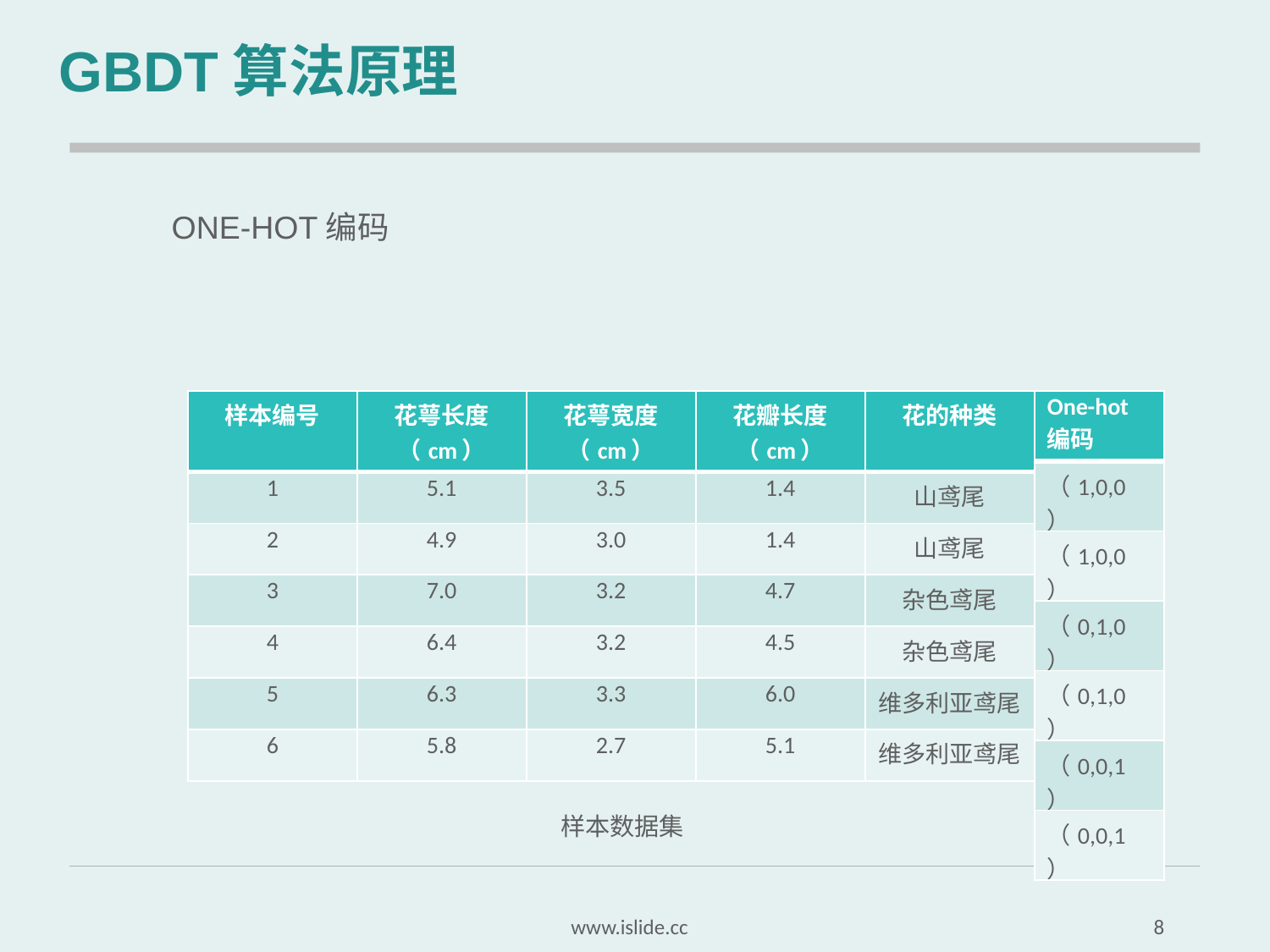

# GBDT算法原理
ONE-HOT编码
| 样本编号 | 花萼长度（cm） | 花萼宽度（cm） | 花瓣长度（cm） | 花的种类 |
| --- | --- | --- | --- | --- |
| 1 | 5.1 | 3.5 | 1.4 | 山鸢尾 |
| 2 | 4.9 | 3.0 | 1.4 | 山鸢尾 |
| 3 | 7.0 | 3.2 | 4.7 | 杂色鸢尾 |
| 4 | 6.4 | 3.2 | 4.5 | 杂色鸢尾 |
| 5 | 6.3 | 3.3 | 6.0 | 维多利亚鸢尾 |
| 6 | 5.8 | 2.7 | 5.1 | 维多利亚鸢尾 |
| One-hot编码 |
| --- |
| （1,0,0） |
| （1,0,0） |
| （0,1,0） |
| （0,1,0） |
| （0,0,1） |
| （0,0,1） |
样本数据集
www.islide.cc
8